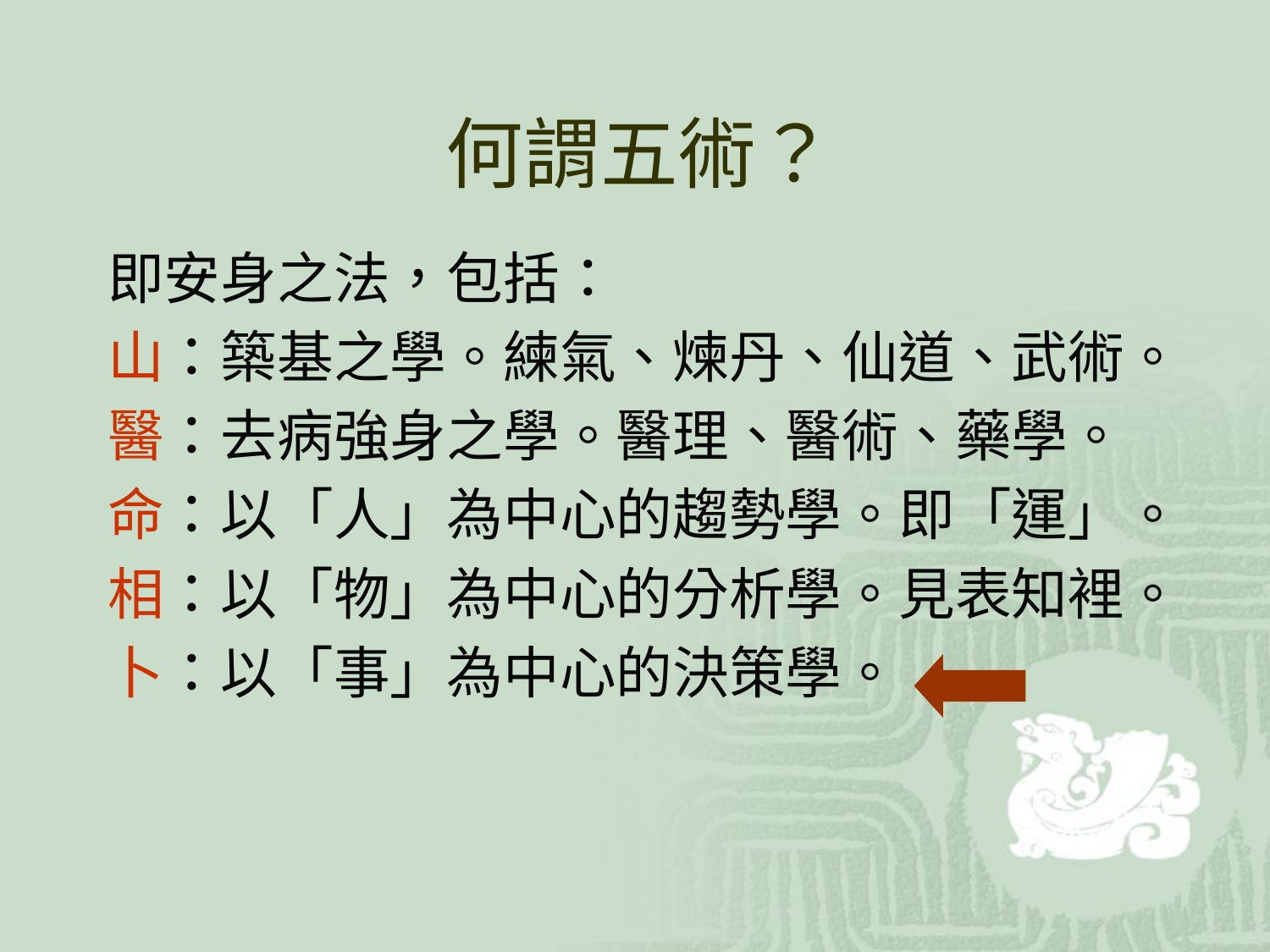

# 何謂五術？
即安身之法，包括：
山：築基之學。練氣、煉丹、仙道、武術。
醫：去病強身之學。醫理、醫術、藥學。
命：以「人」為中心的趨勢學。即「運」。
相：以「物」為中心的分析學。見表知裡。
卜：以「事」為中心的決策學。